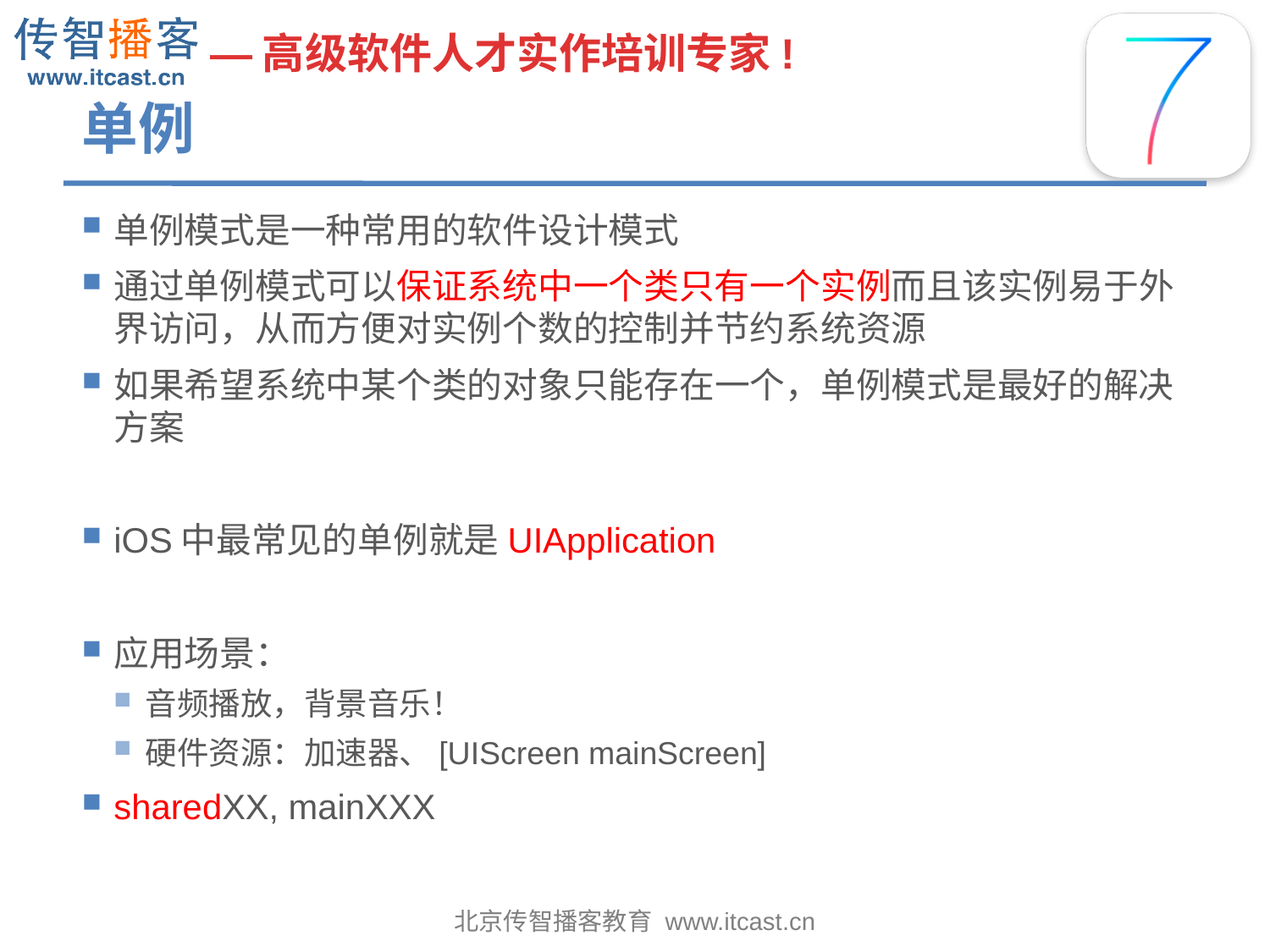

# 单例
单例模式是一种常用的软件设计模式
通过单例模式可以保证系统中一个类只有一个实例而且该实例易于外界访问，从而方便对实例个数的控制并节约系统资源
如果希望系统中某个类的对象只能存在一个，单例模式是最好的解决方案

iOS中最常见的单例就是UIApplication

应用场景：
音频播放，背景音乐！
硬件资源：加速器、[UIScreen mainScreen]
sharedXX, mainXXX